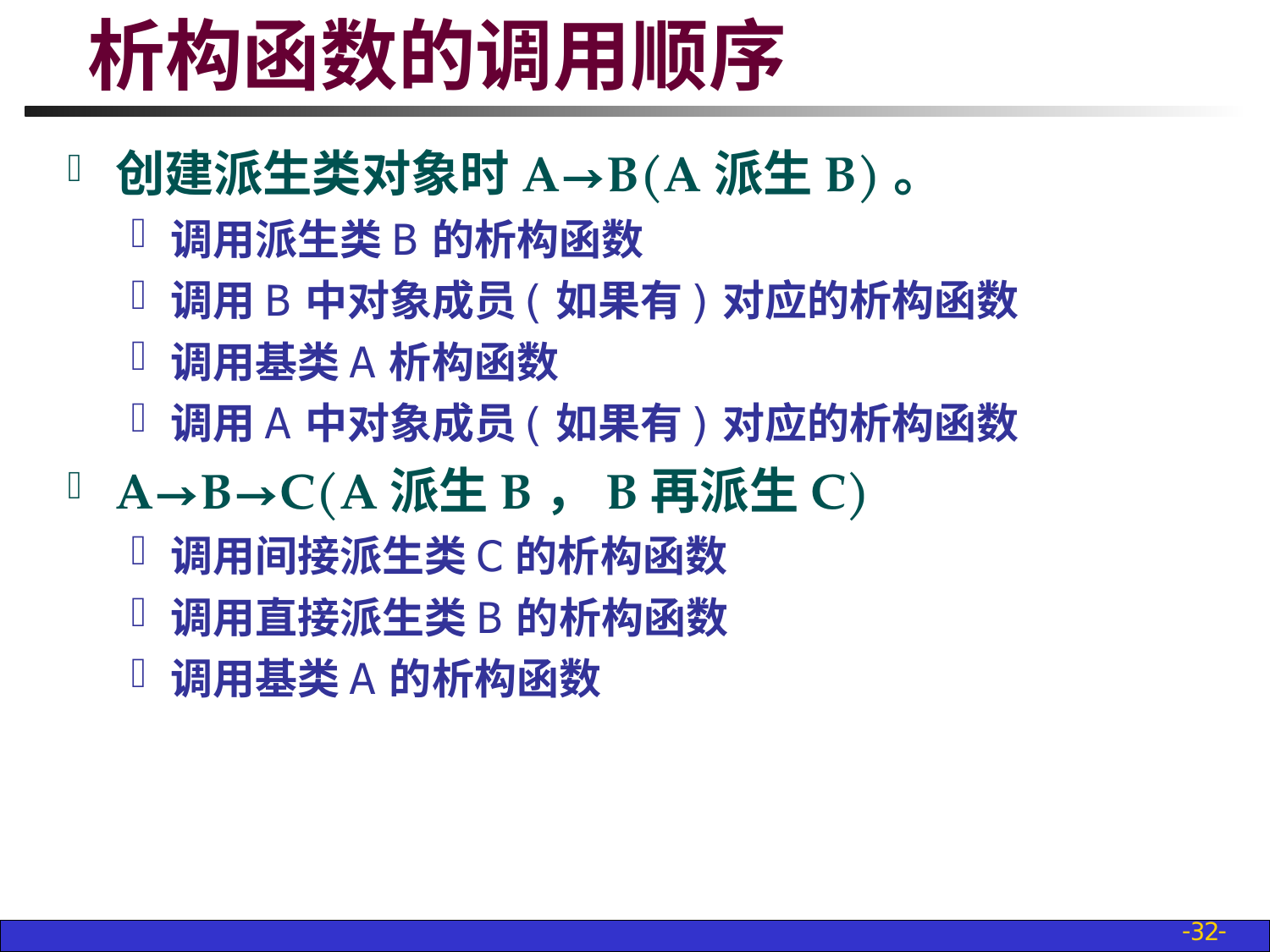

# 析构函数的调用顺序
创建派生类对象时A→B(A派生B)。
调用派生类B的析构函数
调用B中对象成员(如果有)对应的析构函数
调用基类A析构函数
调用A中对象成员(如果有)对应的析构函数
A→B→C(A派生B，B再派生C)
调用间接派生类C的析构函数
调用直接派生类B的析构函数
调用基类A的析构函数
-32-